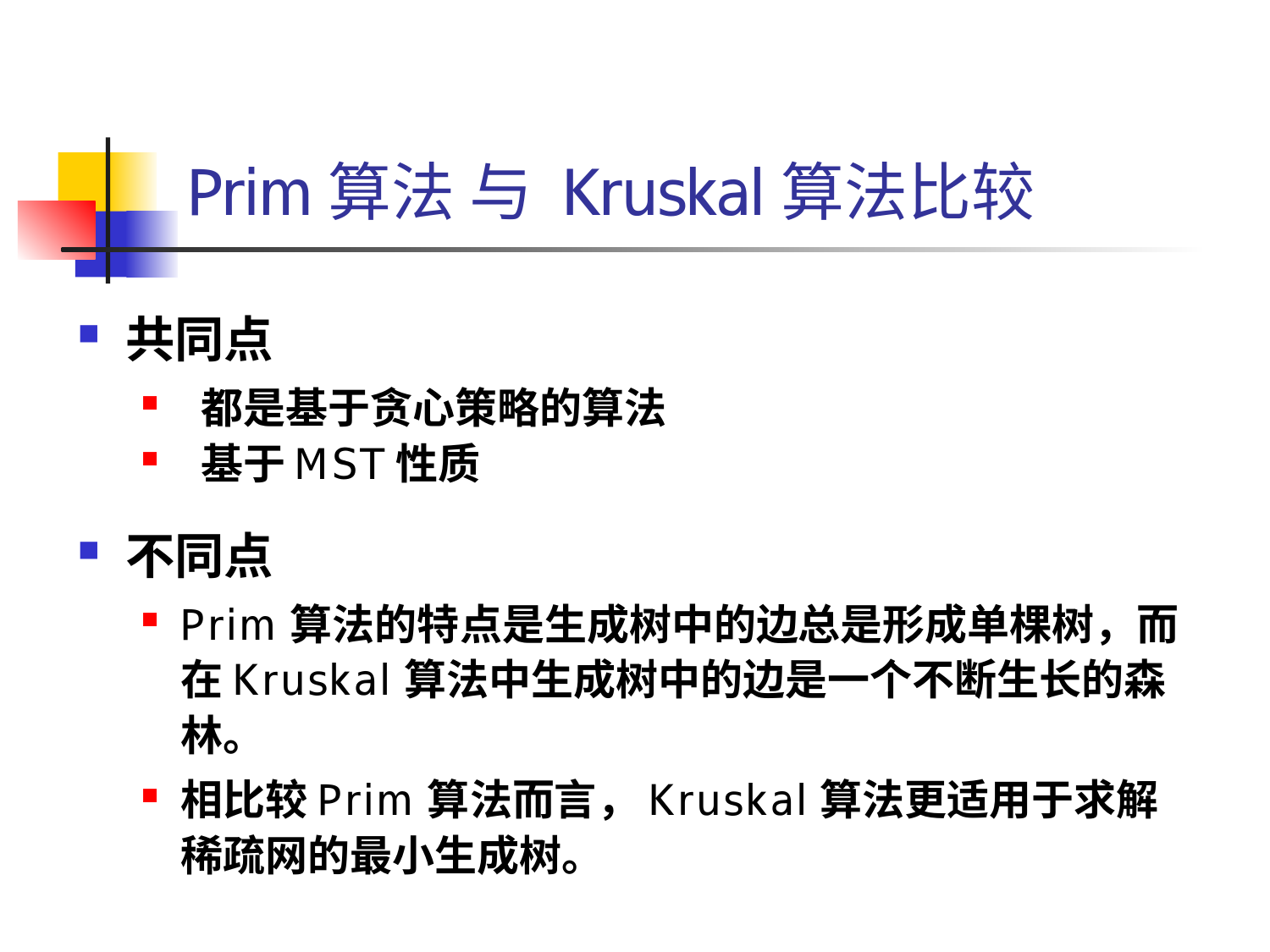

# Prim算法 与 Kruskal算法比较
共同点
 都是基于贪心策略的算法
 基于MST性质
不同点
Prim算法的特点是生成树中的边总是形成单棵树，而在Kruskal算法中生成树中的边是一个不断生长的森林。
相比较Prim算法而言，Kruskal算法更适用于求解稀疏网的最小生成树。